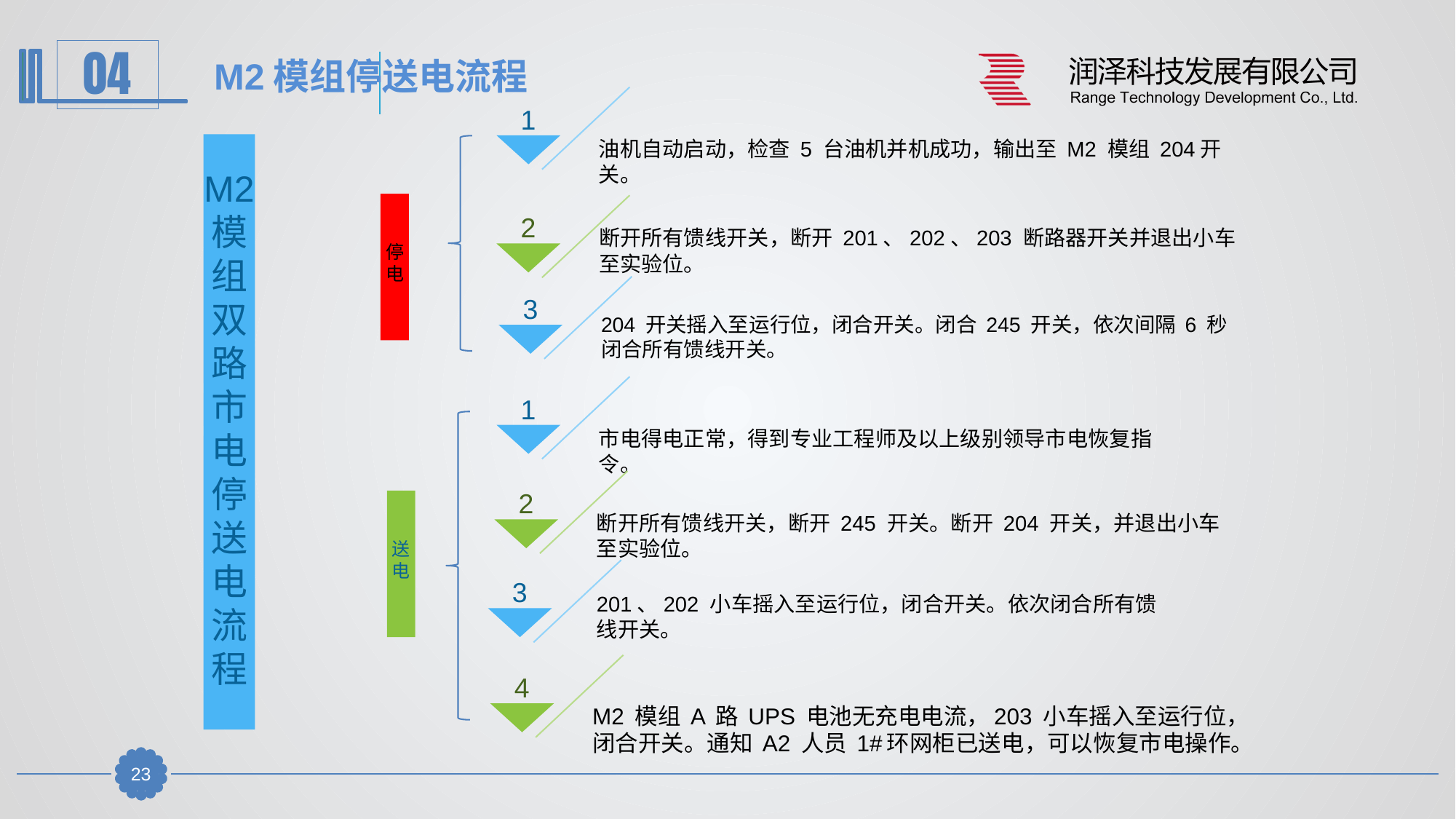

M2模组停送电流程
1
油机自动启动，检查 5 台油机并机成功，输出至 M2 模组 204开关。

M2
模组 双 路市电停送电流程

2
断开所有馈线开关，断开 201、202、203 断路器开关并退出小车至实验位。

停电
3
204 开关摇入至运行位，闭合开关。闭合 245 开关，依次间隔 6 秒闭合所有馈线开关。

1
市电得电正常，得到专业工程师及以上级别领导市电恢复指
令。

2
断开所有馈线开关，断开 245 开关。断开 204 开关，并退出小车至实验位。

送电
3
201、202 小车摇入至运行位，闭合开关。依次闭合所有馈
线开关。

4
M2 模组 A 路 UPS 电池无充电电流，203 小车摇入至运行位，闭合开关。通知 A2 人员 1#环网柜已送电，可以恢复市电操作。

23